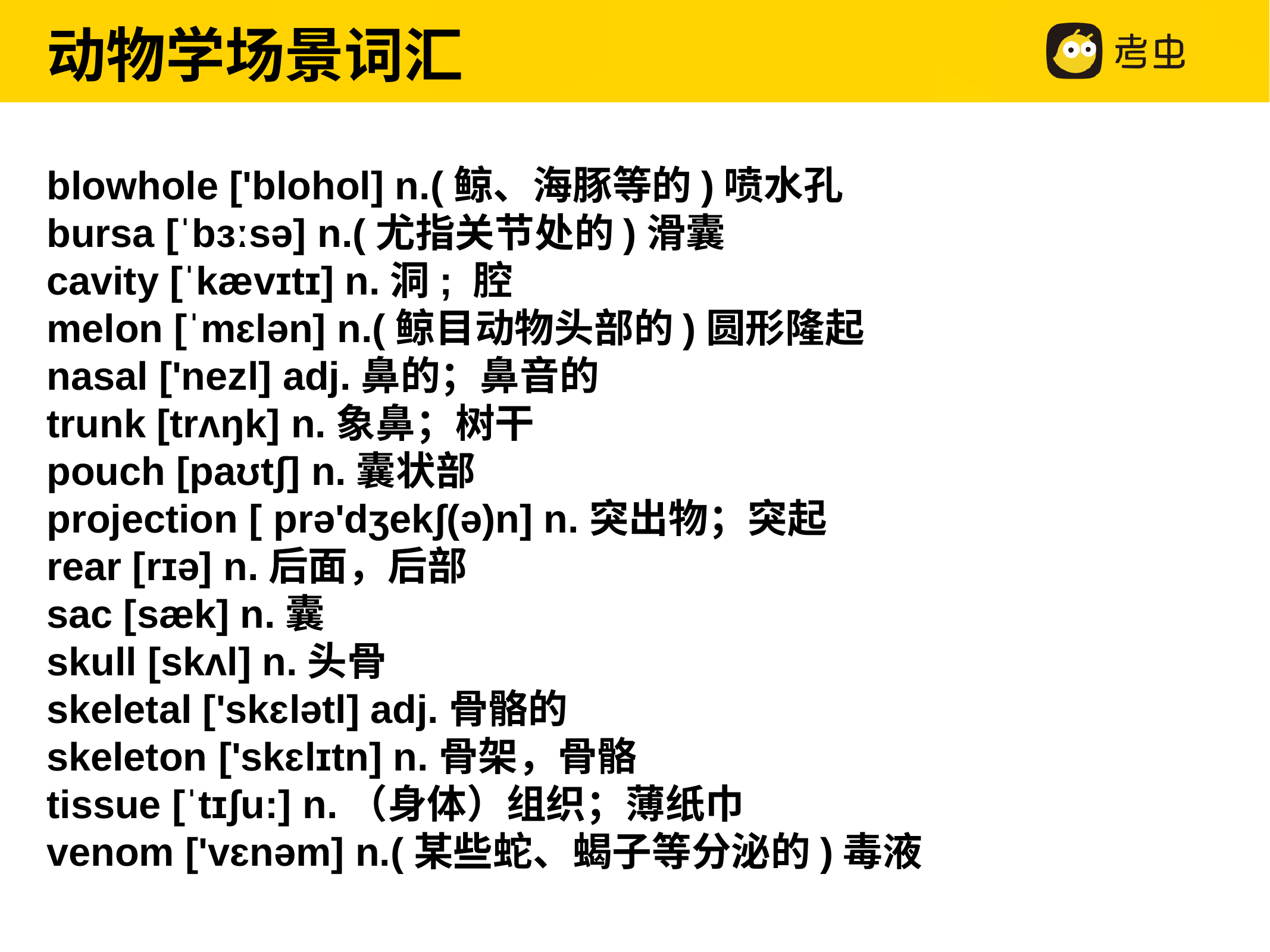

动物学场景词汇

blowhole ['blohol] n.(鲸、海豚等的)喷水孔
bursa [ˈbɜːsə] n.(尤指关节处的)滑囊
cavity [ˈkævɪtɪ] n.洞; 腔
melon [ˈmɛlən] n.(鲸目动物头部的)圆形隆起
nasal ['nezl] adj.鼻的；鼻音的
trunk [trʌŋk] n.象鼻；树干
pouch [paʊtʃ] n.囊状部
projection [ prə'dʒekʃ(ə)n] n.突出物；突起
rear [rɪə] n.后面，后部
sac [sæk] n.囊
skull [skʌl] n.头骨
skeletal ['skɛlətl] adj.骨骼的
skeleton ['skɛlɪtn] n.骨架，骨骼
tissue [ˈtɪʃu:] n.（身体）组织；薄纸巾
venom ['vɛnəm] n.(某些蛇、蝎子等分泌的)毒液